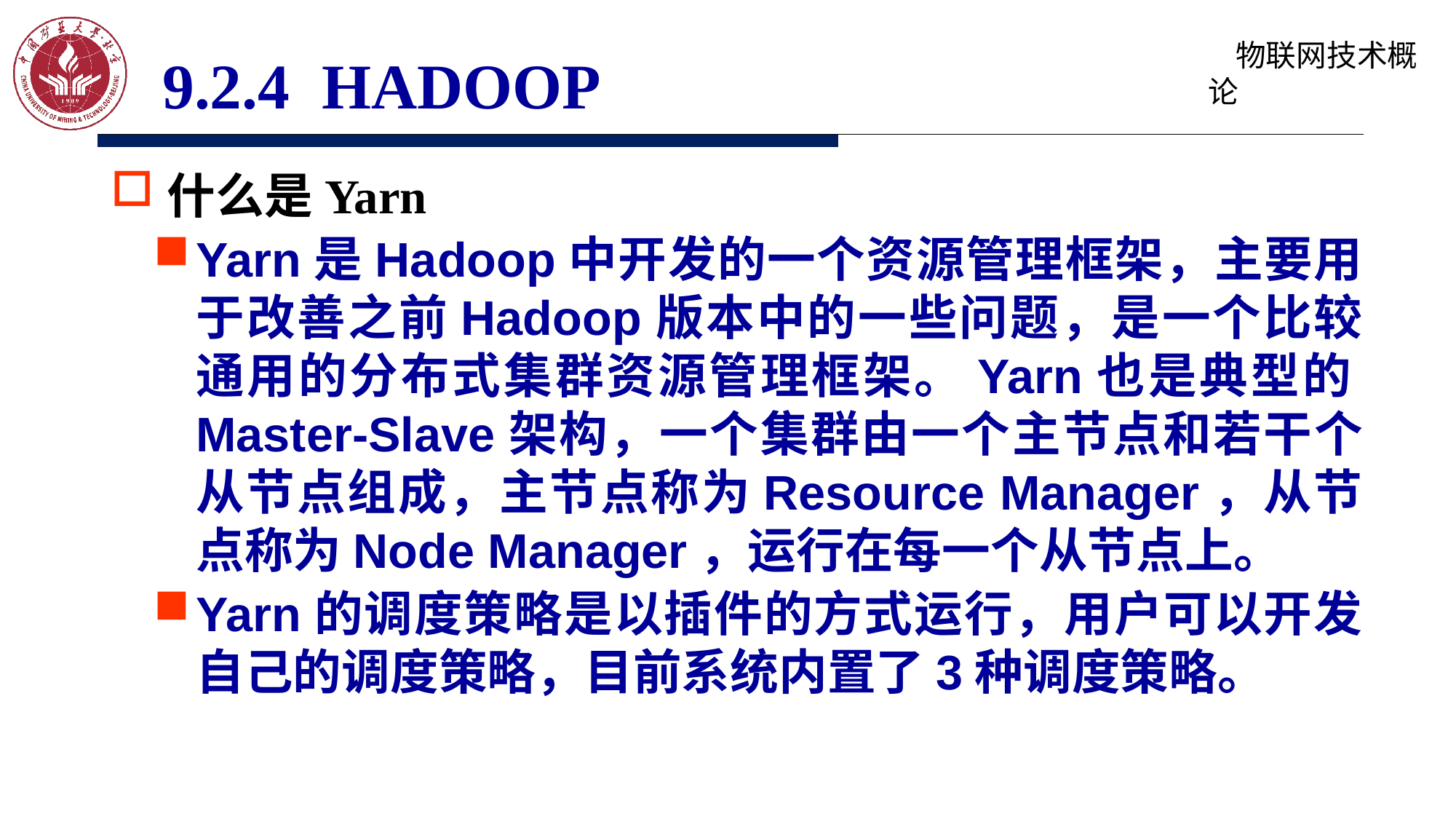

9.2.4  HADOOP
什么是Yarn
Yarn是Hadoop中开发的一个资源管理框架，主要用于改善之前Hadoop版本中的一些问题，是一个比较通用的分布式集群资源管理框架。Yarn也是典型的Master-Slave架构，一个集群由一个主节点和若干个从节点组成，主节点称为Resource Manager，从节点称为Node Manager，运行在每一个从节点上。
Yarn的调度策略是以插件的方式运行，用户可以开发自己的调度策略，目前系统内置了3种调度策略。